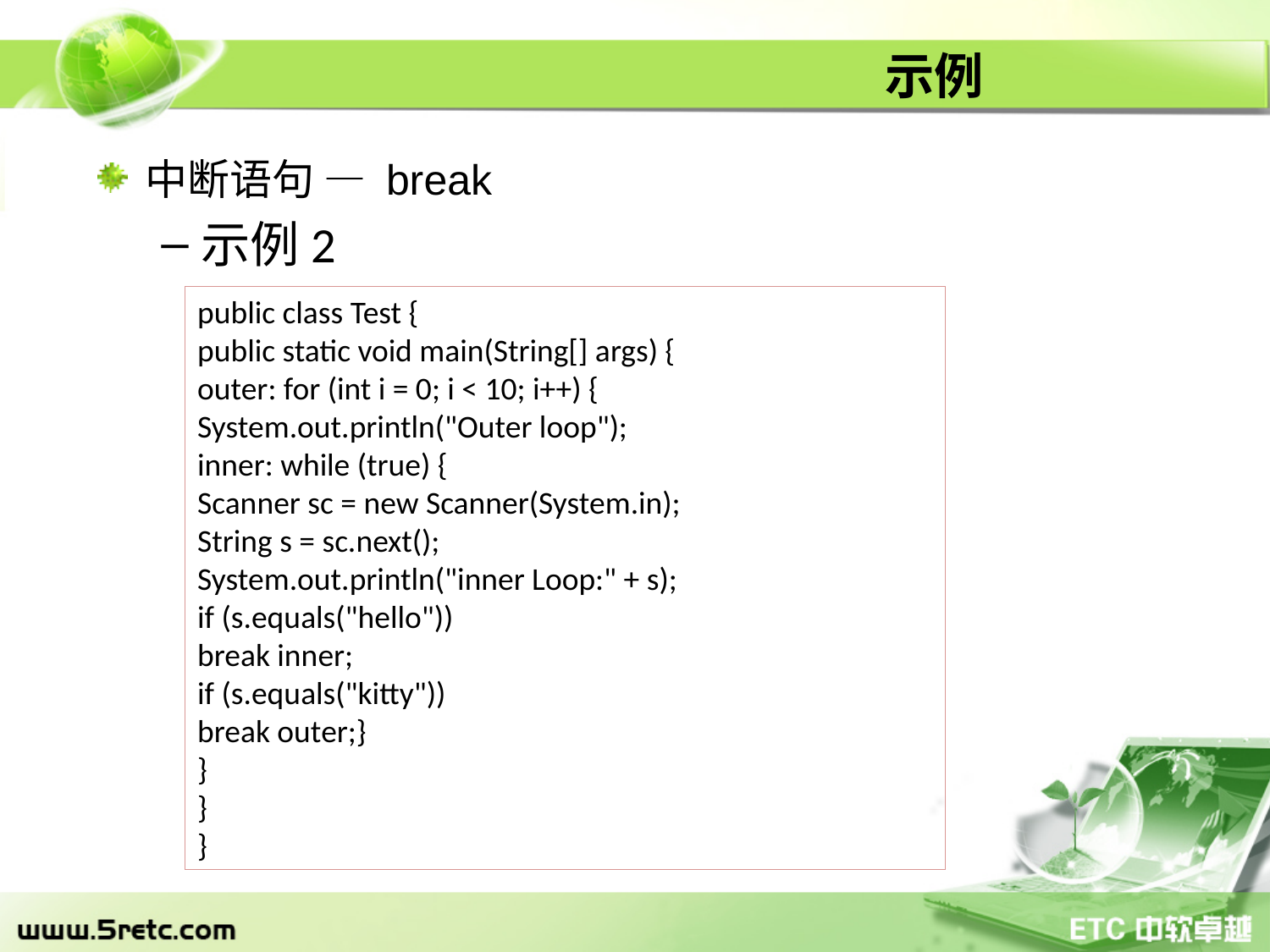

# 示例
中断语句 — break
示例2

public class Test {
public static void main(String[] args) {
outer: for (int i = 0; i < 10; i++) {
System.out.println("Outer loop");
inner: while (true) {
Scanner sc = new Scanner(System.in);
String s = sc.next();
System.out.println("inner Loop:" + s);
if (s.equals("hello"))
break inner;
if (s.equals("kitty"))
break outer;}
}
}
}